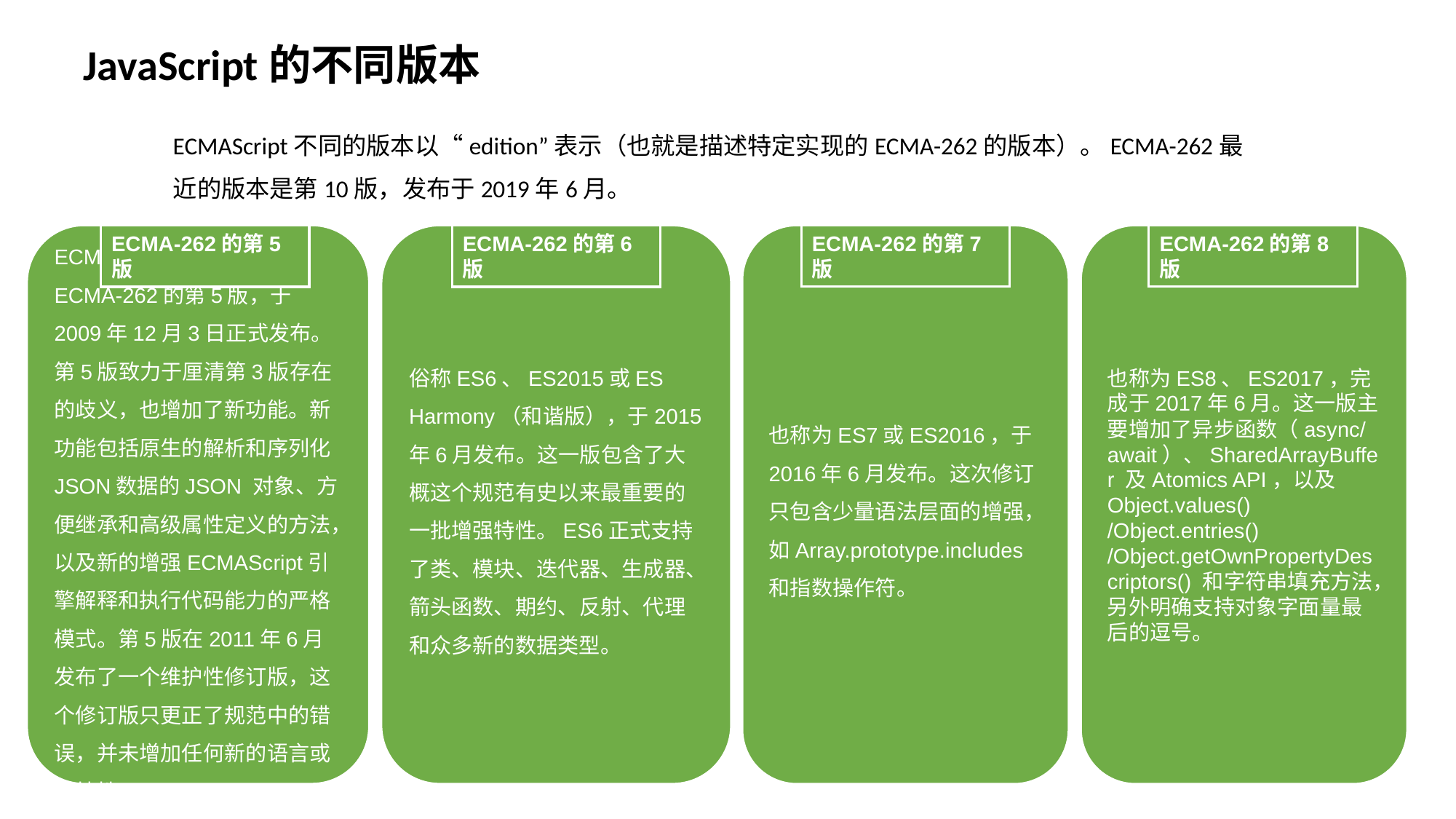

JavaScript的不同版本
ECMAScript不同的版本以“edition”表示（也就是描述特定实现的ECMA-262的版本）。ECMA-262最近的版本是第10版，发布于2019年6月。

ECMAScript 3.1变成了ECMA-262的第5版，于2009年12月3日正式发布。第5版致力于厘清第3版存在的歧义，也增加了新功能。新功能包括原生的解析和序列化JSON数据的JSON 对象、方便继承和高级属性定义的方法，以及新的增强ECMAScript引擎解释和执行代码能力的严格模式。第5版在2011年6月发布了一个维护性修订版，这个修订版只更正了规范中的错误，并未增加任何新的语言或库特性。
ECMA-262的第5版
ECMA-262的第7版
也称为ES7或ES2016，于2016年6月发布。这次修订只包含少量语法层面的增强，如Array.prototype.includes 和指数操作符。
ECMA-262的第8版
也称为ES8、ES2017，完成于2017年6月。这一版主要增加了异步函数（async/await）、SharedArrayBuffer 及Atomics API，以及Object.values() /Object.entries() /Object.getOwnPropertyDescriptors() 和字符串填充方法，另外明确支持对象字面量最后的逗号。
俗称ES6、ES2015或ES Harmony（和谐版），于2015年6月发布。这一版包含了大概这个规范有史以来最重要的一批增强特性。ES6正式支持了类、模块、迭代器、生成器、箭头函数、期约、反射、代理和众多新的数据类型。
ECMA-262的第6版